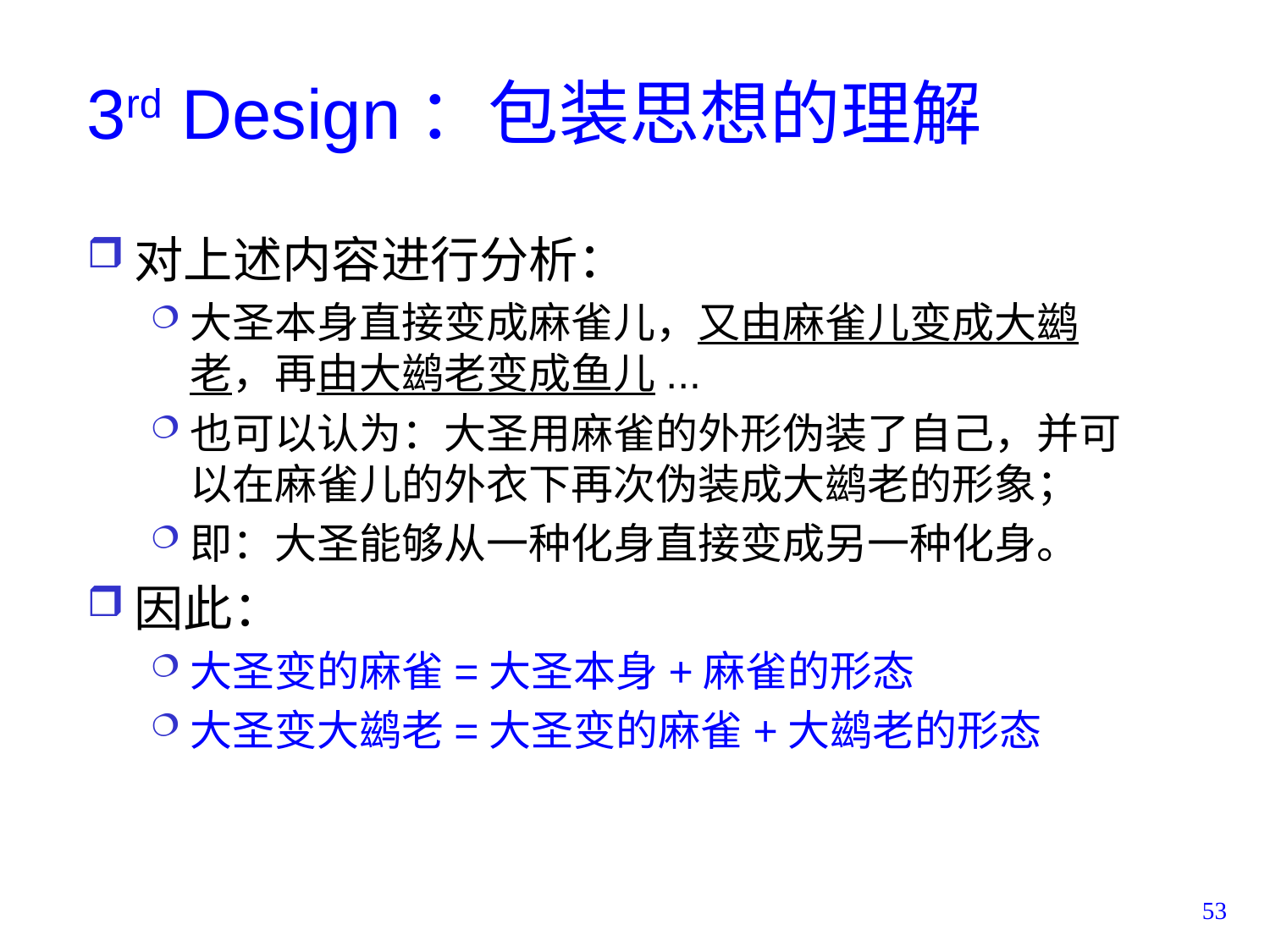

# 3rd Design：包装思想的理解
对上述内容进行分析：
大圣本身直接变成麻雀儿，又由麻雀儿变成大鹚老，再由大鹚老变成鱼儿...
也可以认为：大圣用麻雀的外形伪装了自己，并可以在麻雀儿的外衣下再次伪装成大鹚老的形象；
即：大圣能够从一种化身直接变成另一种化身。
因此：
大圣变的麻雀=大圣本身+麻雀的形态
大圣变大鹚老=大圣变的麻雀+大鹚老的形态

53